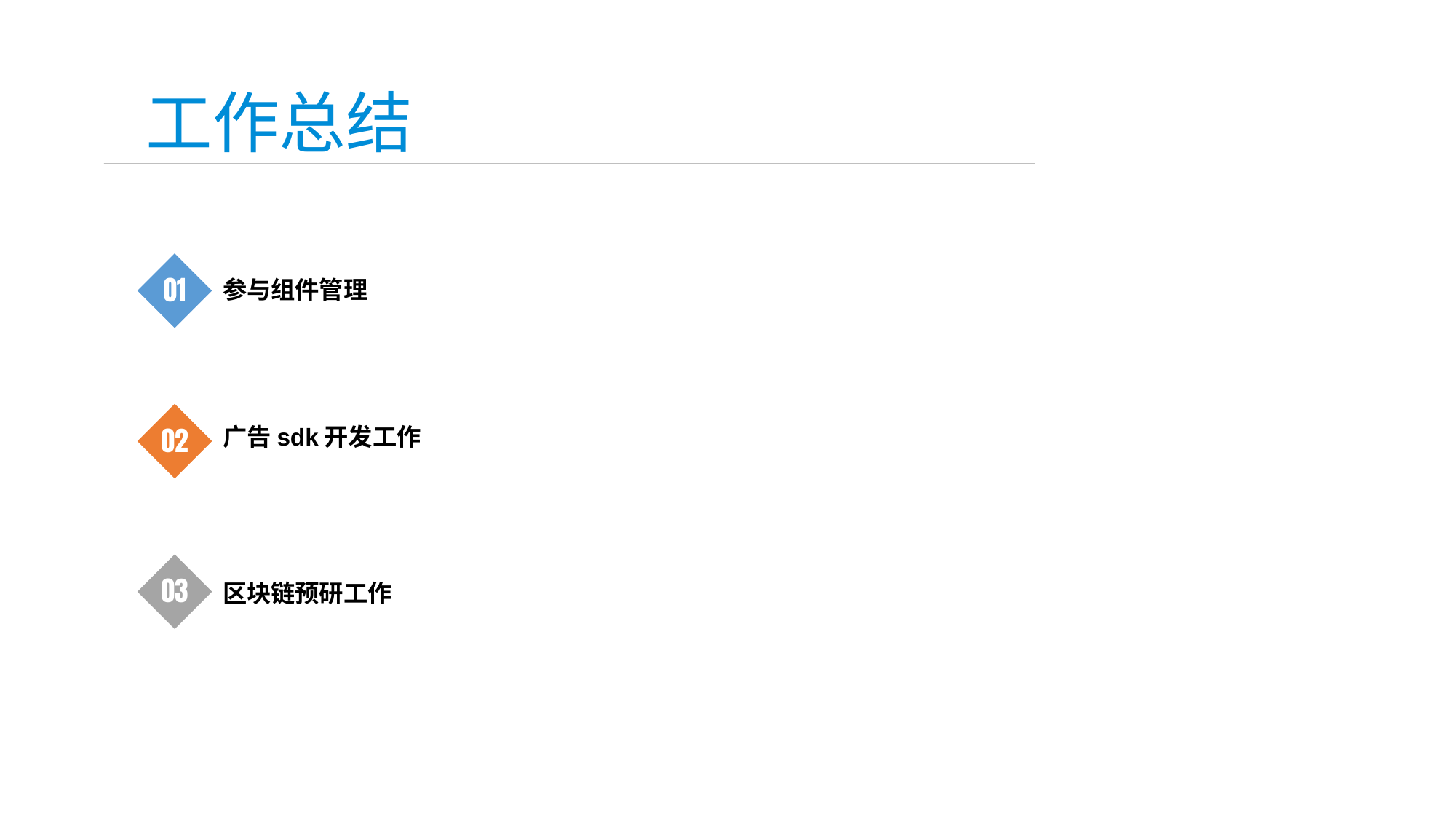

# 工作总结
01
参与组件管理
02
广告sdk开发工作
03
区块链预研工作